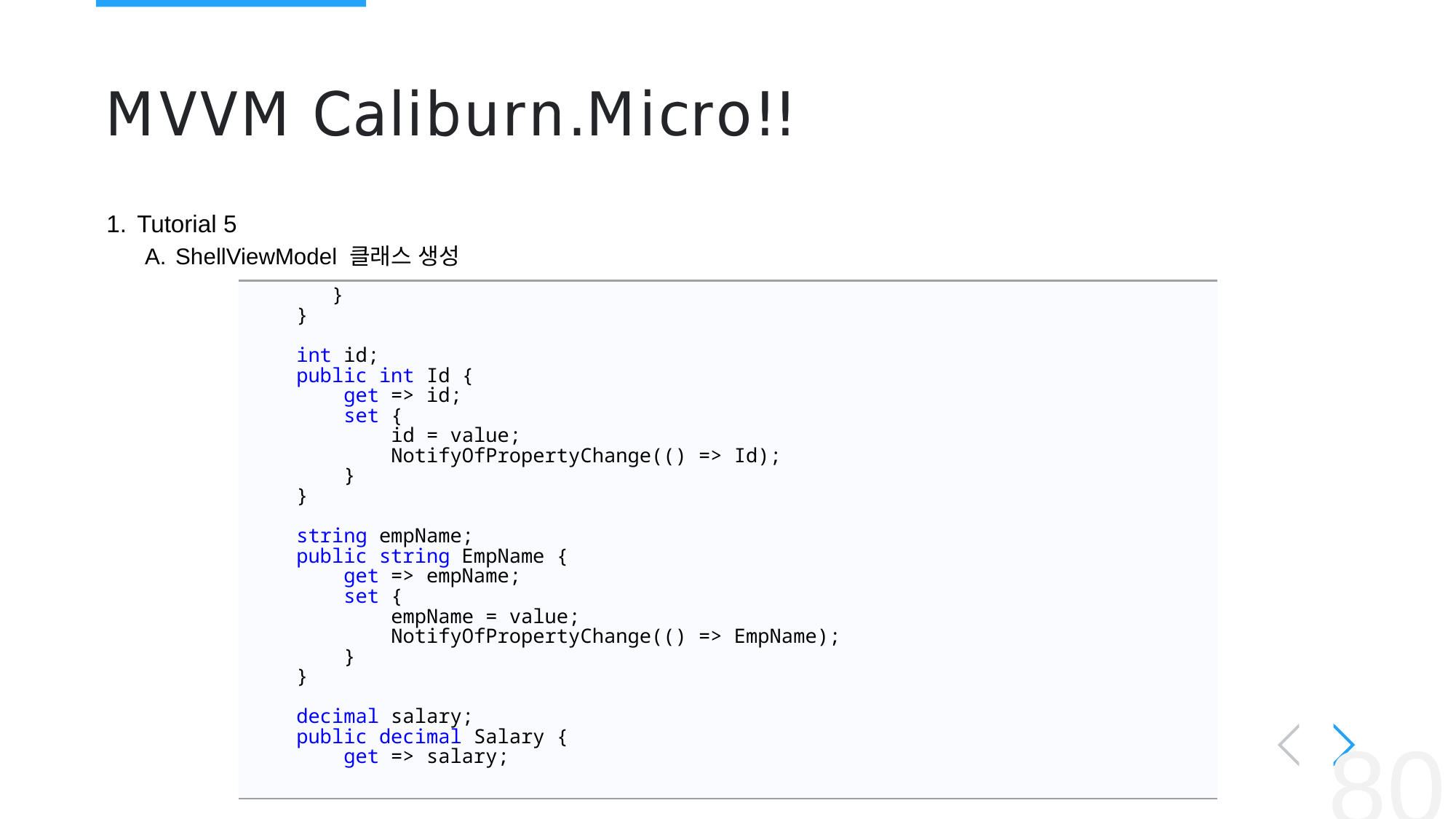

# MVVM Caliburn.Micro!!
Tutorial 5
ShellViewModel 클래스 생성

       }
    }

    int id;
    public int Id {
        get => id;
        set {
            id = value;
            NotifyOfPropertyChange(() => Id);
        }
    }

    string empName;
    public string EmpName {
        get => empName;
        set {
            empName = value;
            NotifyOfPropertyChange(() => EmpName);
        }
    }

    decimal salary;
    public decimal Salary {
        get => salary;
80